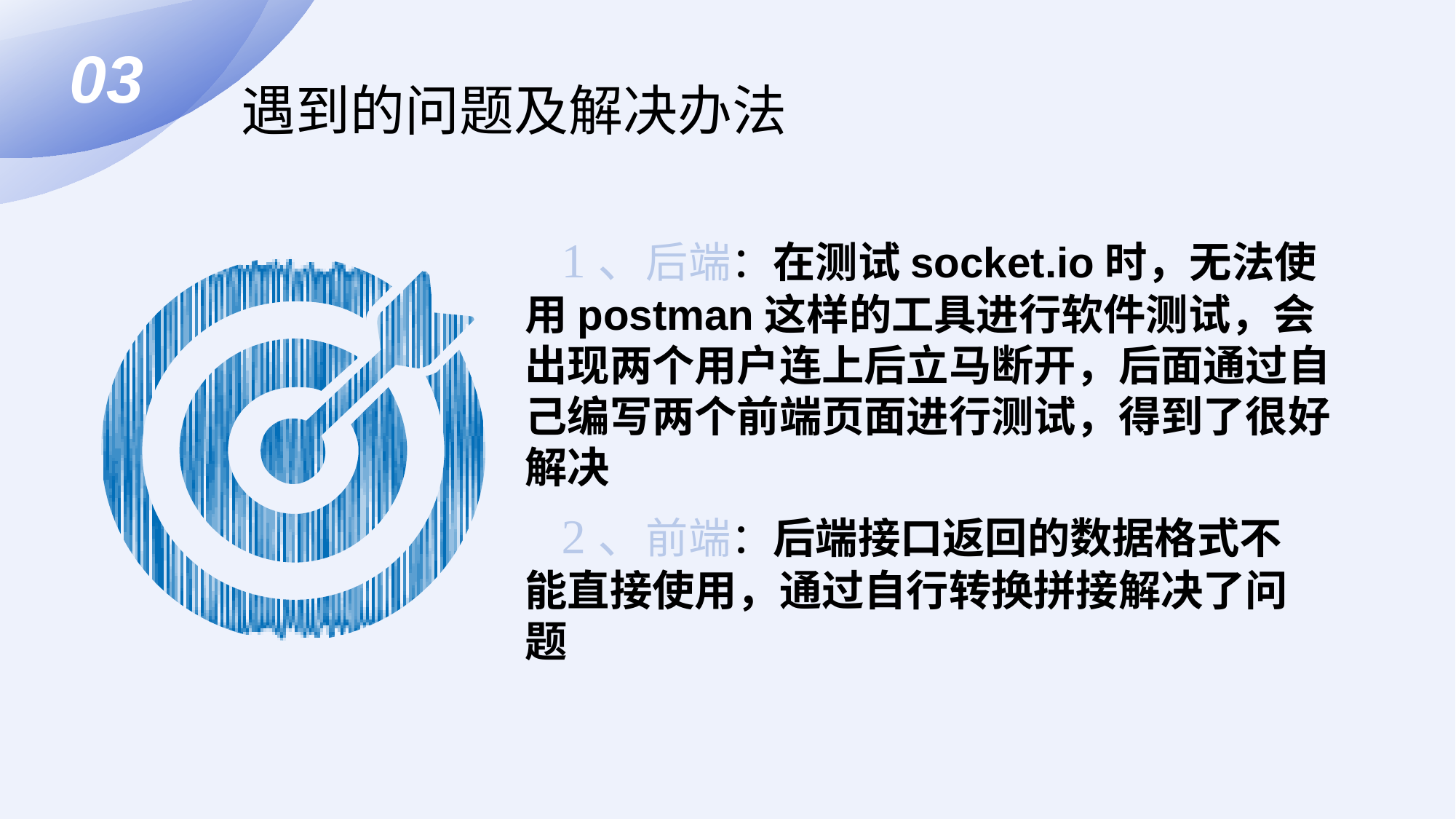

03
遇到的问题及解决办法
1、后端：在测试socket.io时，无法使用postman这样的工具进行软件测试，会出现两个用户连上后立马断开，后面通过自己编写两个前端页面进行测试，得到了很好解决

2、前端：后端接口返回的数据格式不能直接使用，通过自行转换拼接解决了问题